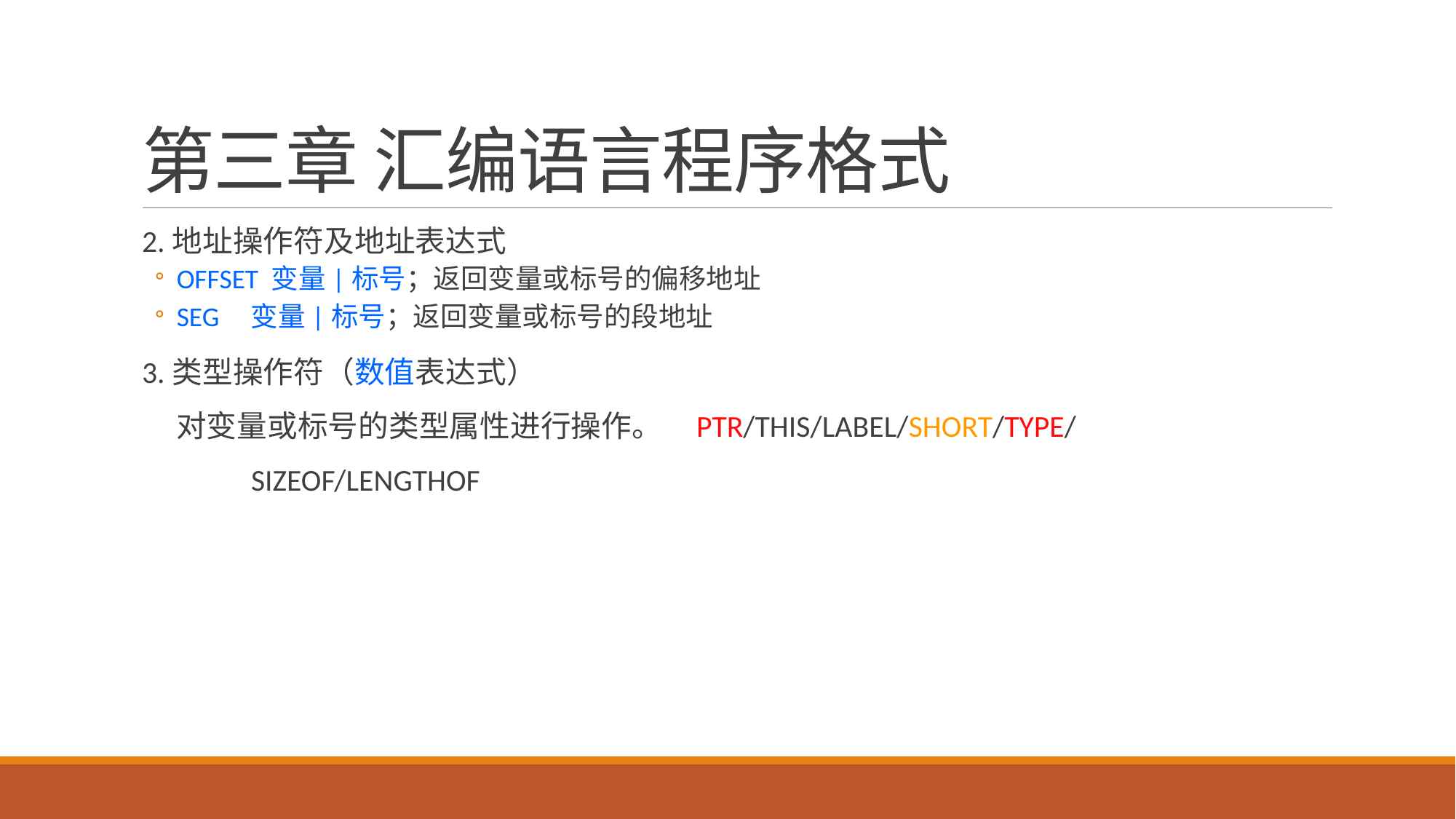

# 第三章 汇编语言程序格式
2.地址操作符及地址表达式
OFFSET 变量|标号；返回变量或标号的偏移地址
SEG    变量|标号；返回变量或标号的段地址
3.类型操作符（数值表达式）
    对变量或标号的类型属性进行操作。    PTR/THIS/LABEL/SHORT/TYPE/
	SIZEOF/LENGTHOF